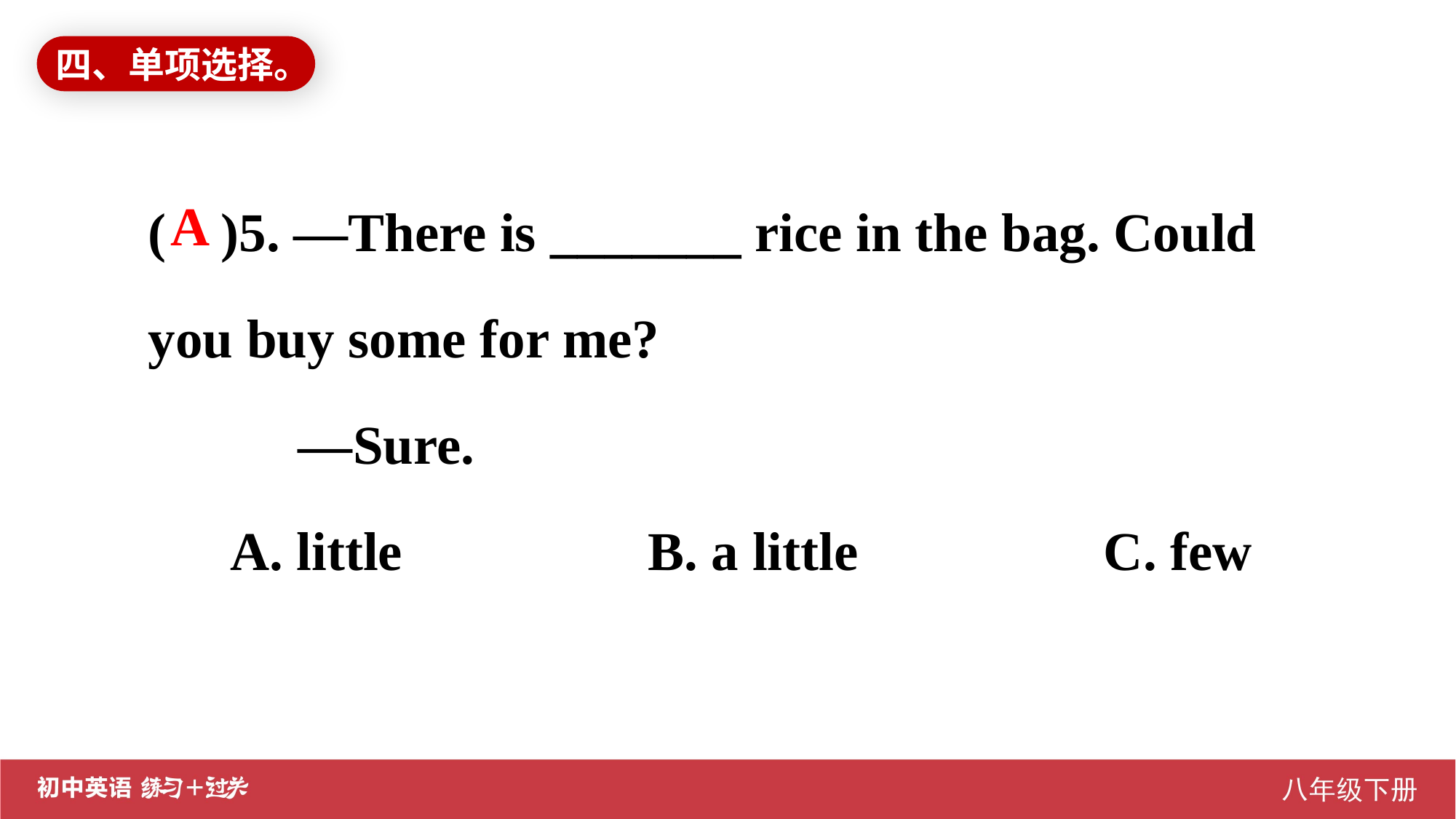

四、单项选择。
(    )5. —There is _______ rice in the bag. Could you buy some for me?
           —Sure.
      A. little                  B. a little                  C. few
A